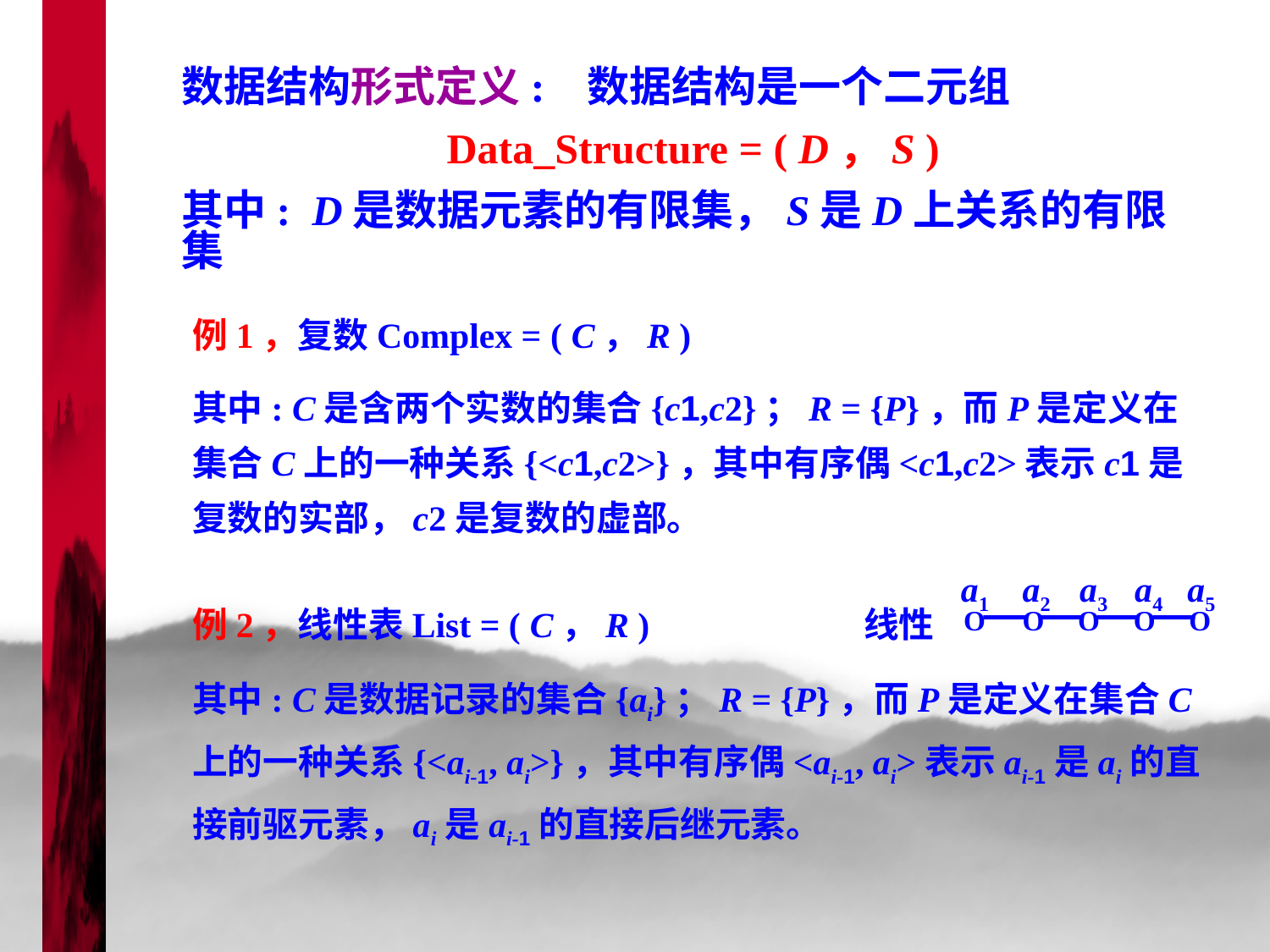

数据结构形式定义:   数据结构是一个二元组
Data_Structure = ( D，S )
其中:  D是数据元素的有限集，S是D上关系的有限集
例1，复数Complex = ( C，R )
其中: C是含两个实数的集合{c1,c2}；R = {P}，而P是定义在集合C上的一种关系{<c1,c2>}，其中有序偶<c1,c2>表示c1是复数的实部，c2是复数的虚部。
a1
a2
a3
a4
a5
线性
O
O
O
O
O

例2，线性表List = ( C，R )
其中: C是数据记录的集合{ai}；R = {P}，而P是定义在集合C上的一种关系{<ai-1, ai>}，其中有序偶<ai-1, ai>表示ai-1是ai的直接前驱元素，ai是ai-1的直接后继元素。